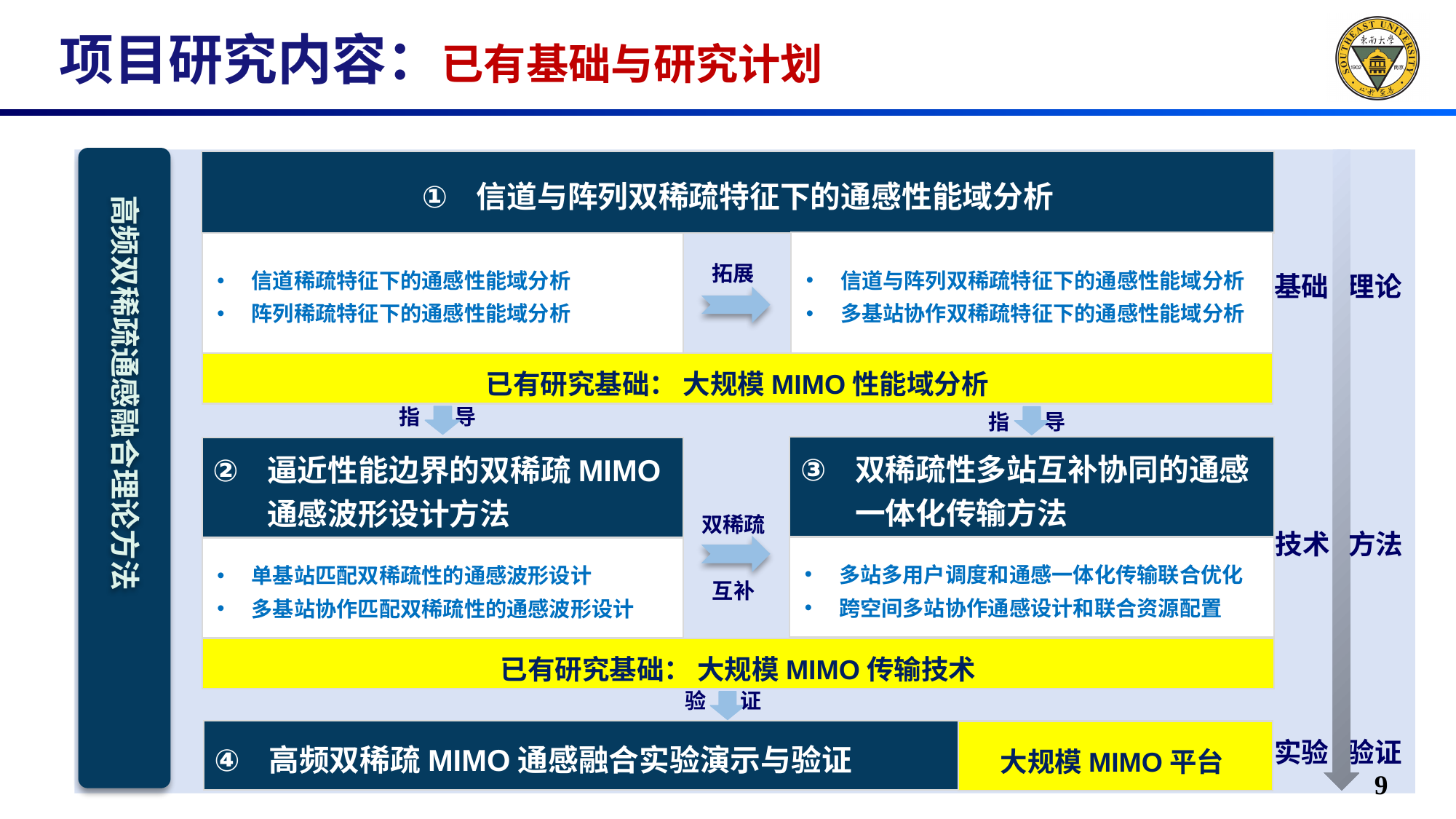

# 项目研究内容：已有基础与研究计划

高频双稀疏通感融合理论方法

信道与阵列双稀疏特征下的通感性能域分析
信道稀疏特征下的通感性能域分析
阵列稀疏特征下的通感性能域分析
信道与阵列双稀疏特征下的通感性能域分析
多基站协作双稀疏特征下的通感性能域分析
拓展

已有研究基础： 大规模MIMO性能域分析

逼近性能边界的双稀疏MIMO通感波形设计方法
单基站匹配双稀疏性的通感波形设计
多基站协作匹配双稀疏性的通感波形设计
已有研究基础： 大规模MIMO传输技术
高频双稀疏MIMO通感融合实验演示与验证
大规模MIMO平台
基础   理论
指       导
指       导

双稀疏性多站互补协同的通感一体化传输方法
双稀疏

互补
技术   方法

多站多用户调度和通感一体化传输联合优化
跨空间多站协作通感设计和联合资源配置
验       证

实验   验证
9